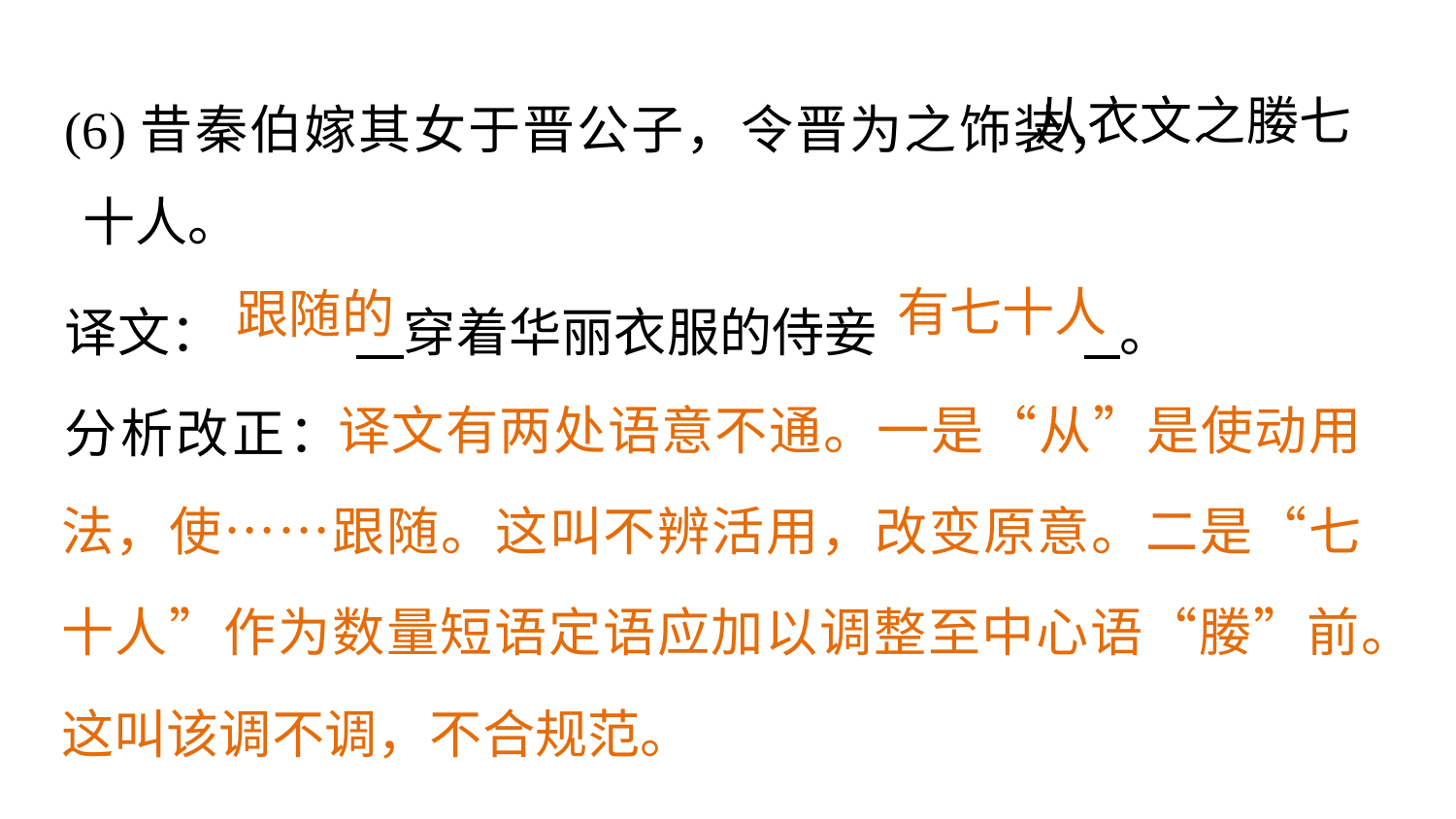

从衣文之媵七十人。
(6)昔秦伯嫁其女于晋公子，令晋为之饰装，
译文：	    穿着华丽衣服的侍妾		   。
分析改正：
有七十人
跟随的
                    译文有两处语意不通。一是“从”是使动用法，使……跟随。这叫不辨活用，改变原意。二是“七十人”作为数量短语定语应加以调整至中心语“媵”前。这叫该调不调，不合规范。